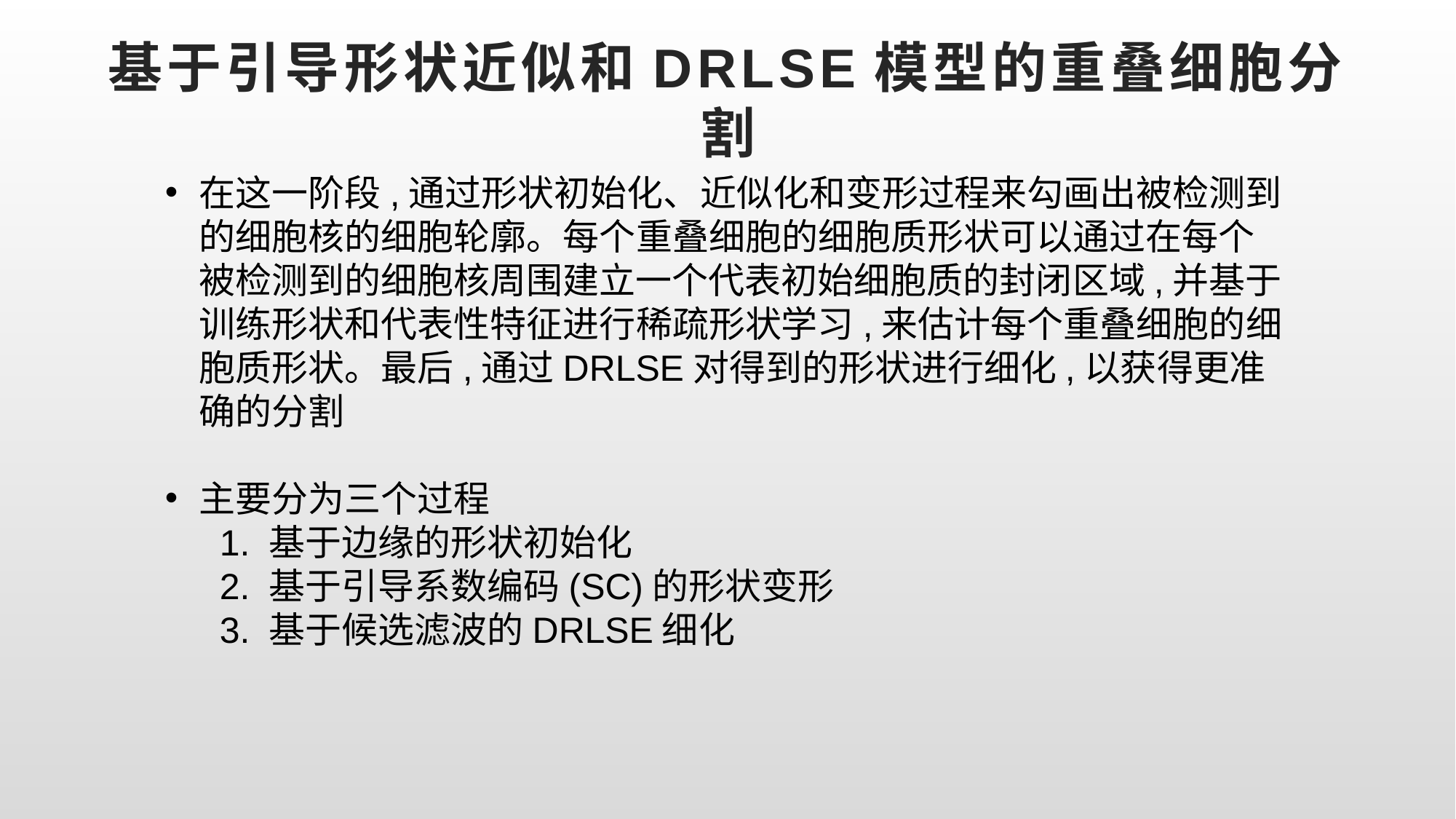

# 基于引导形状近似和DRLSE模型的重叠细胞分割
在这一阶段,通过形状初始化、近似化和变形过程来勾画出被检测到的细胞核的细胞轮廓。每个重叠细胞的细胞质形状可以通过在每个被检测到的细胞核周围建立一个代表初始细胞质的封闭区域,并基于训练形状和代表性特征进行稀疏形状学习,来估计每个重叠细胞的细胞质形状。最后,通过DRLSE对得到的形状进行细化,以获得更准确的分割

主要分为三个过程
1. 基于边缘的形状初始化
2. 基于引导系数编码(SC)的形状变形
3. 基于候选滤波的DRLSE细化